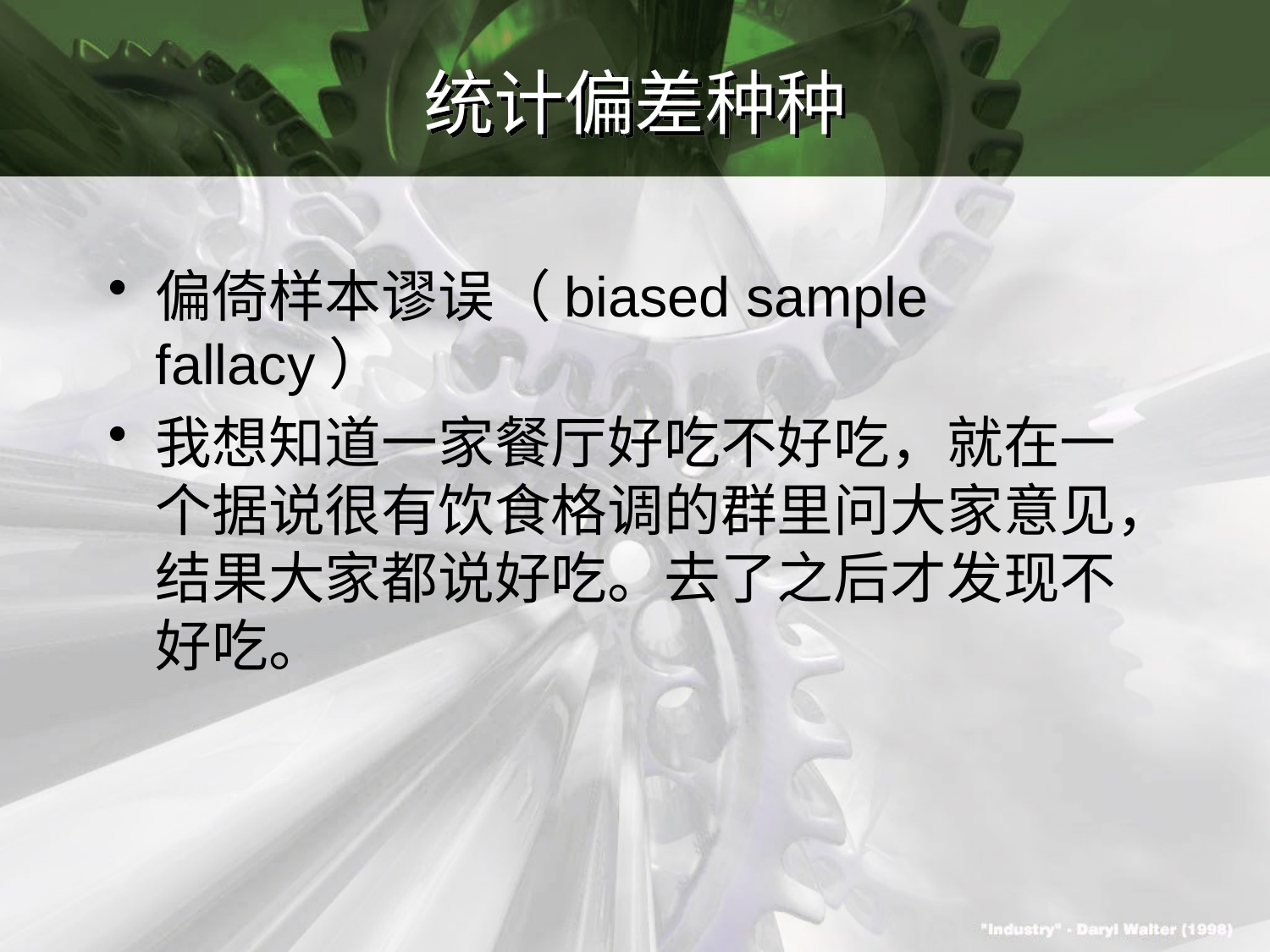

# 统计偏差种种
偏倚样本谬误（biased sample fallacy）
我想知道一家餐厅好吃不好吃，就在一个据说很有饮食格调的群里问大家意见，结果大家都说好吃。去了之后才发现不好吃。